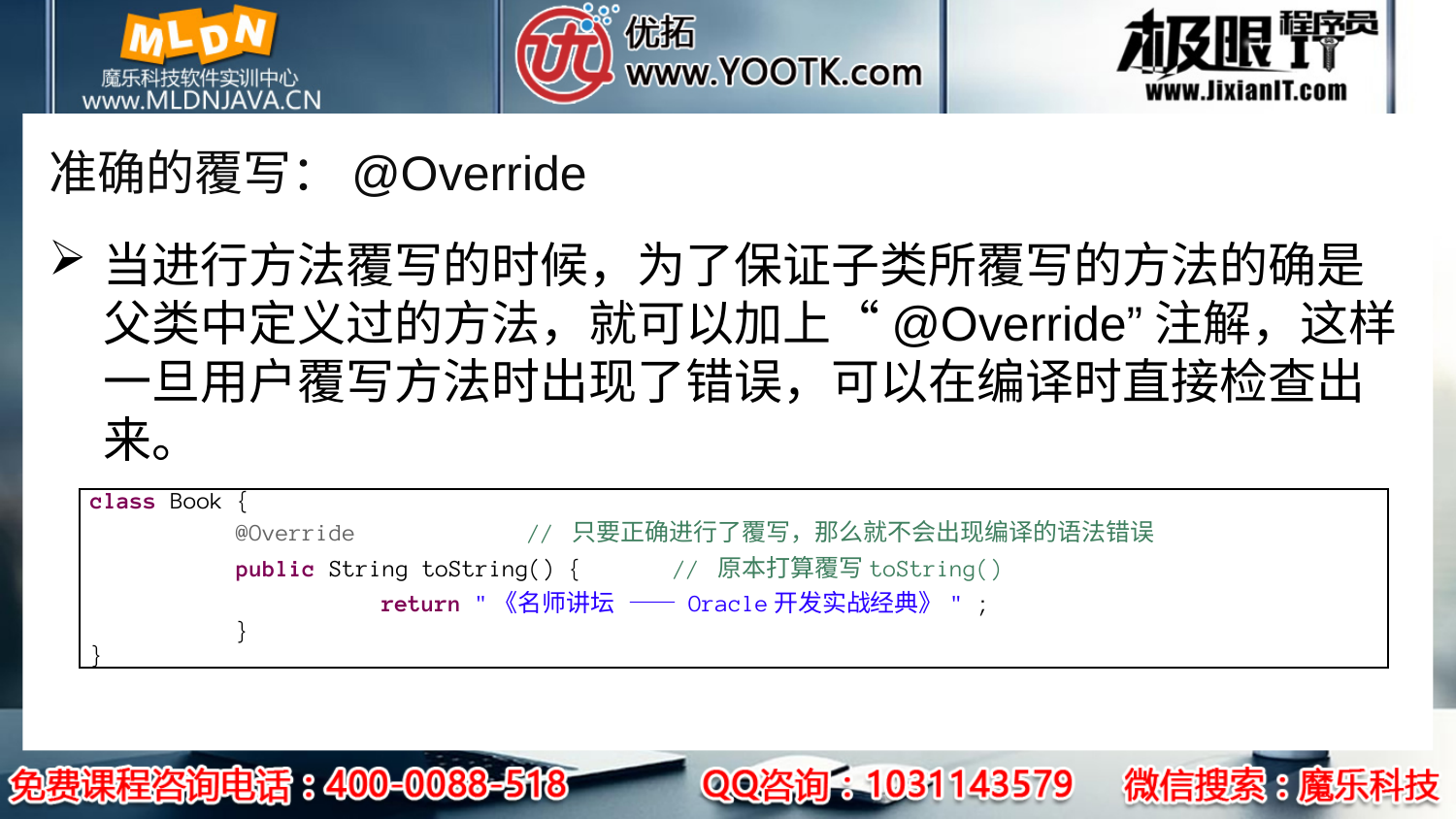

# 准确的覆写：@Override
当进行方法覆写的时候，为了保证子类所覆写的方法的确是父类中定义过的方法，就可以加上“@Override”注解，这样一旦用户覆写方法时出现了错误，可以在编译时直接检查出来。
| class Book { @Override // 只要正确进行了覆写，那么就不会出现编译的语法错误 public String toString() { // 原本打算覆写toString() return "《名师讲坛 —— Oracle开发实战经典》" ; } } |
| --- |